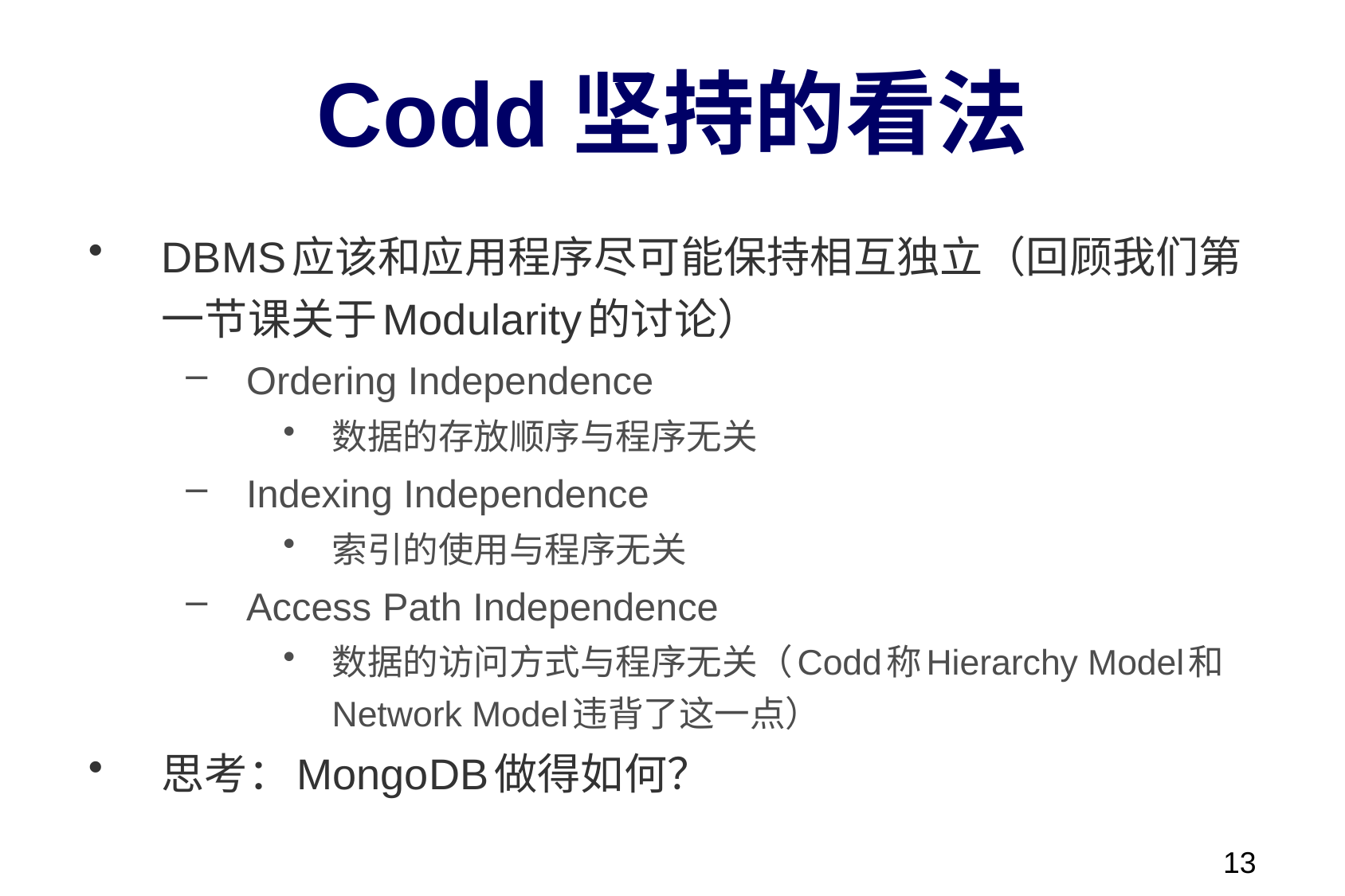

# Codd坚持的看法
DBMS应该和应用程序尽可能保持相互独立（回顾我们第一节课关于Modularity的讨论）
Ordering Independence
数据的存放顺序与程序无关
Indexing Independence
索引的使用与程序无关
Access Path Independence
数据的访问方式与程序无关（Codd称Hierarchy Model和Network Model违背了这一点）
思考：MongoDB做得如何？
13